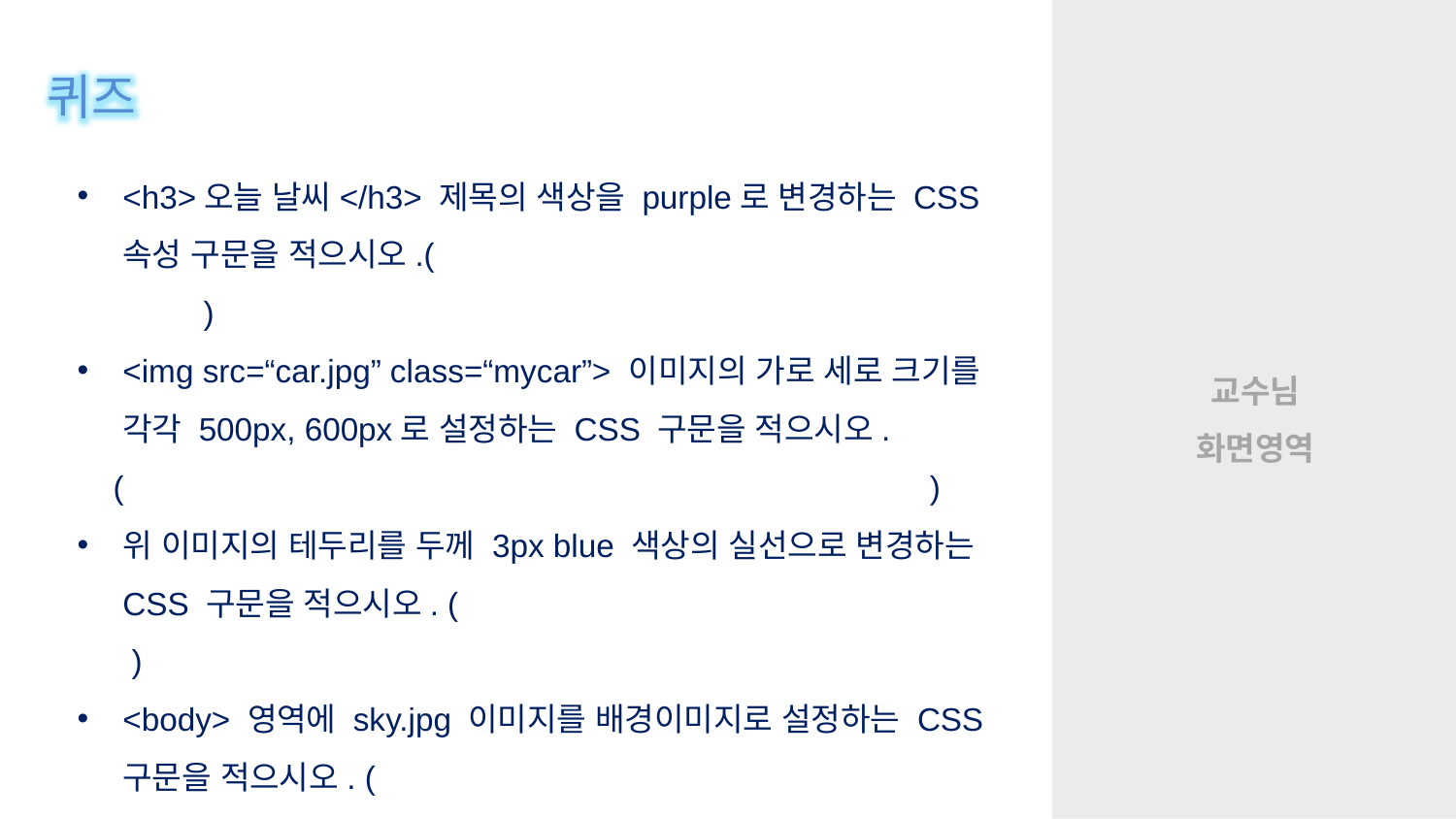

퀴즈
<h3>오늘 날씨</h3> 제목의 색상을 purple로 변경하는 CSS 속성 구문을 적으시오.(                                                                           )
<img src=“car.jpg” class=“mycar”> 이미지의 가로 세로 크기를 각각 500px, 600px로 설정하는 CSS 구문을 적으시오.
    (                                                                                          )
위 이미지의 테두리를 두께 3px blue 색상의 실선으로 변경하는 CSS 구문을 적으시오. (                                                                )
<body> 영역에 sky.jpg 이미지를 배경이미지로 설정하는 CSS 구문을 적으시오. (                                                                           )